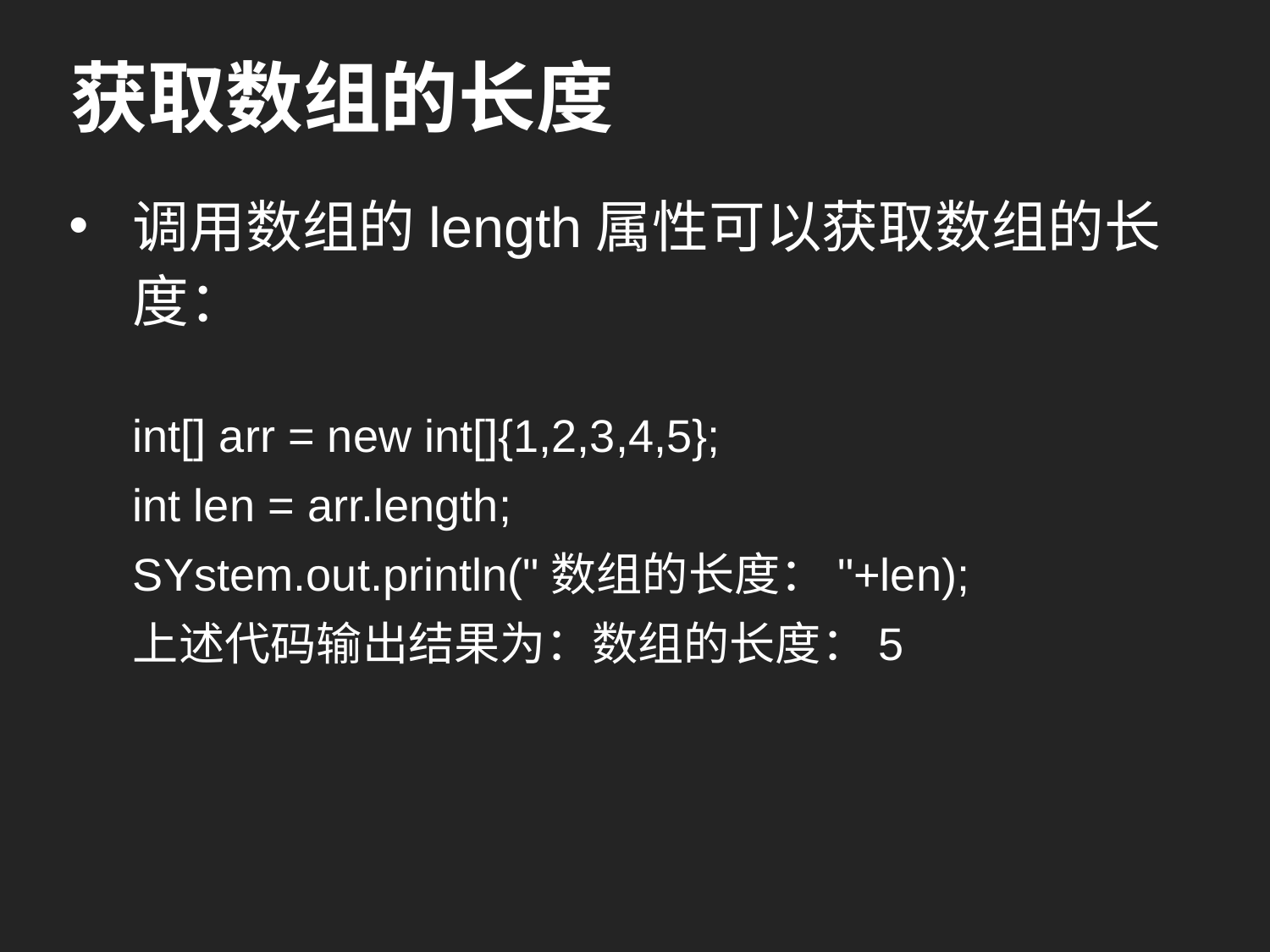

# 获取数组的长度
调用数组的length属性可以获取数组的长度：

int[] arr = new int[]{1,2,3,4,5};
int len = arr.length;
SYstem.out.println("数组的长度："+len);
上述代码输出结果为：数组的长度：5